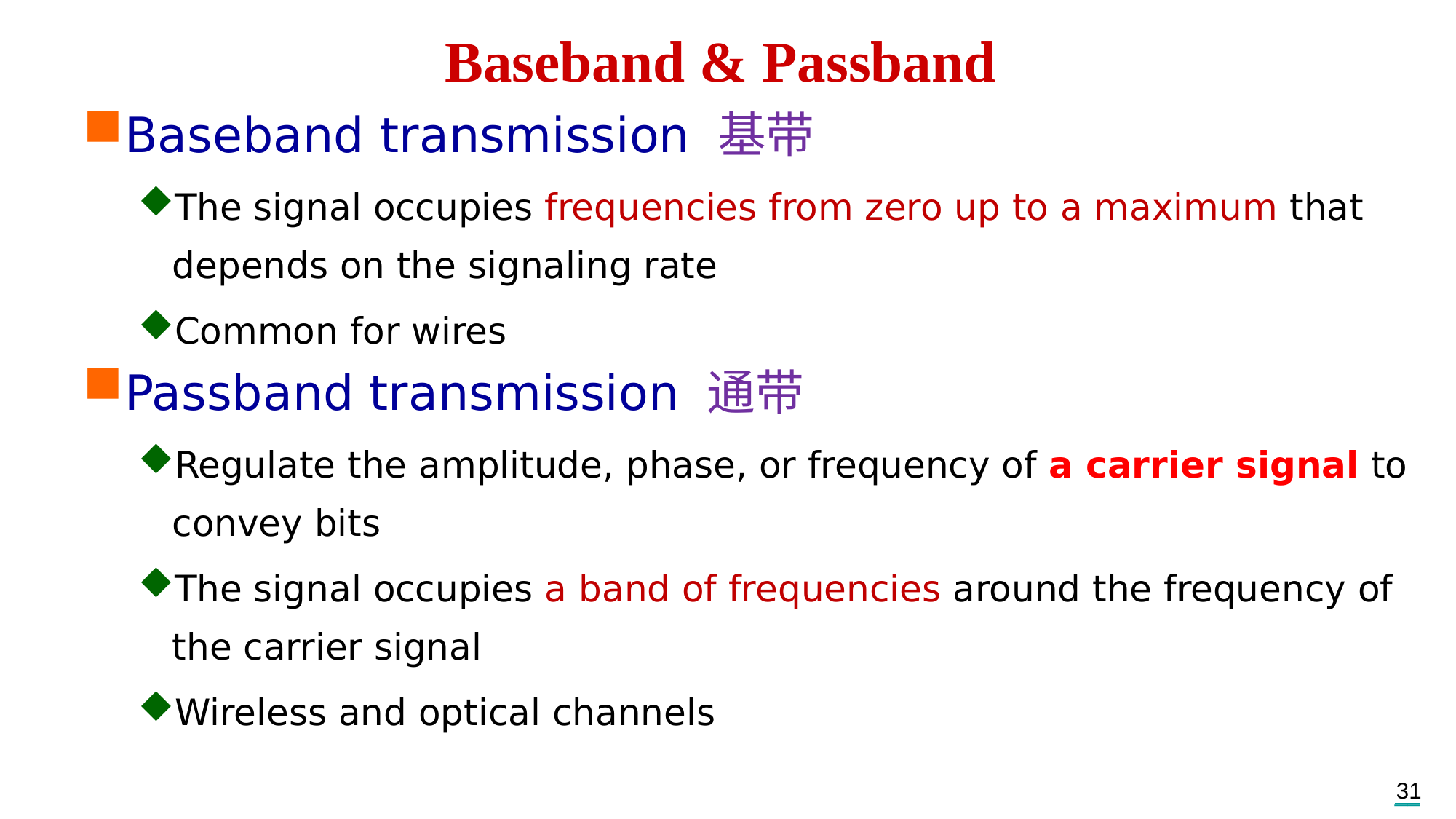

# Baseband & Passband
Baseband transmission 基带
The signal occupies frequencies from zero up to a maximum that depends on the signaling rate
Common for wires
Passband transmission 通带
Regulate the amplitude, phase, or frequency of a carrier signal to convey bits
The signal occupies a band of frequencies around the frequency of the carrier signal
Wireless and optical channels